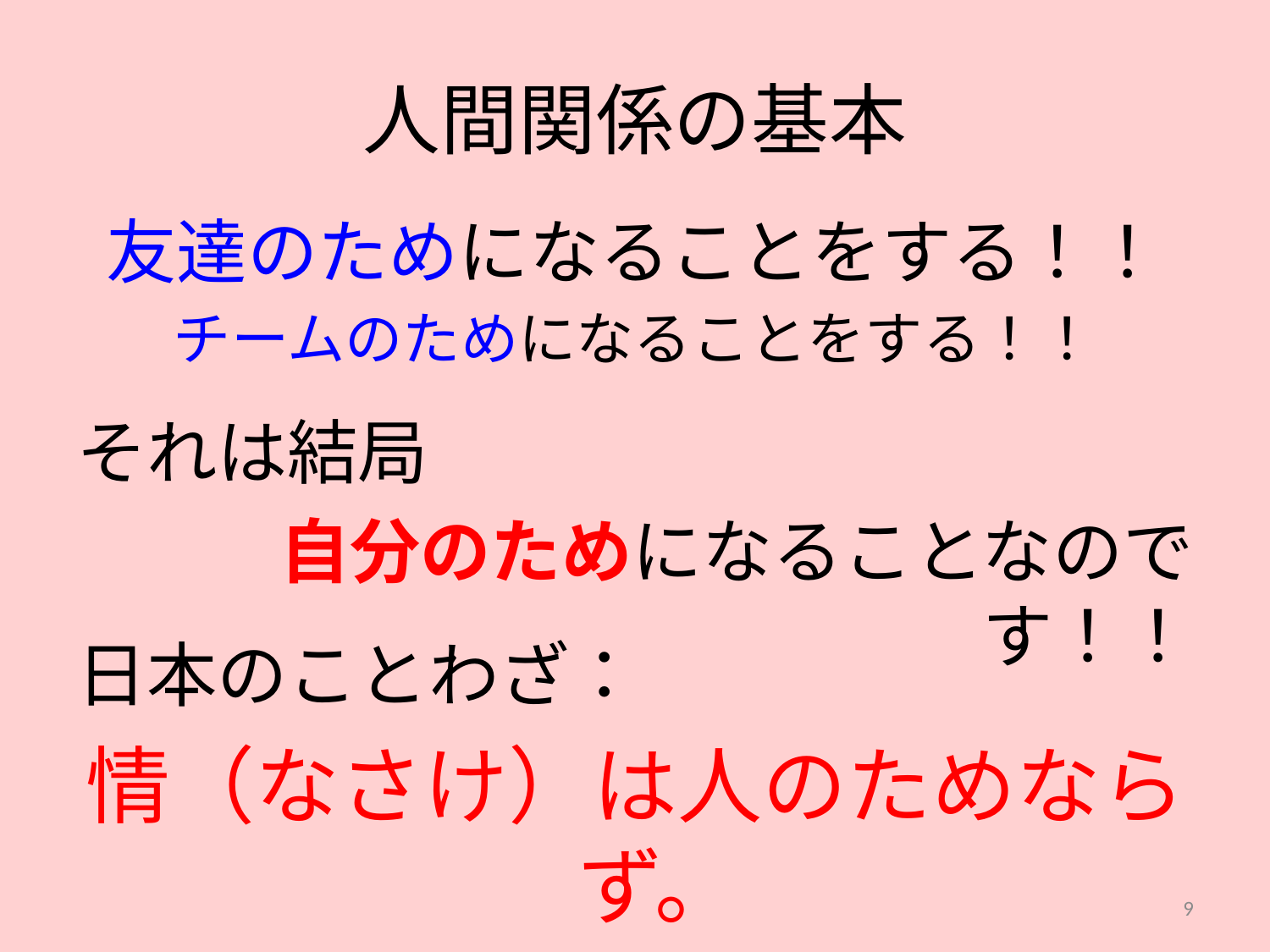

# 人間関係の基本
友達のためになることをする！！

チームのためになることをする！！

それは結局
自分のためになることなのです！！
日本のことわざ：
情（なさけ）は人のためならず。
9